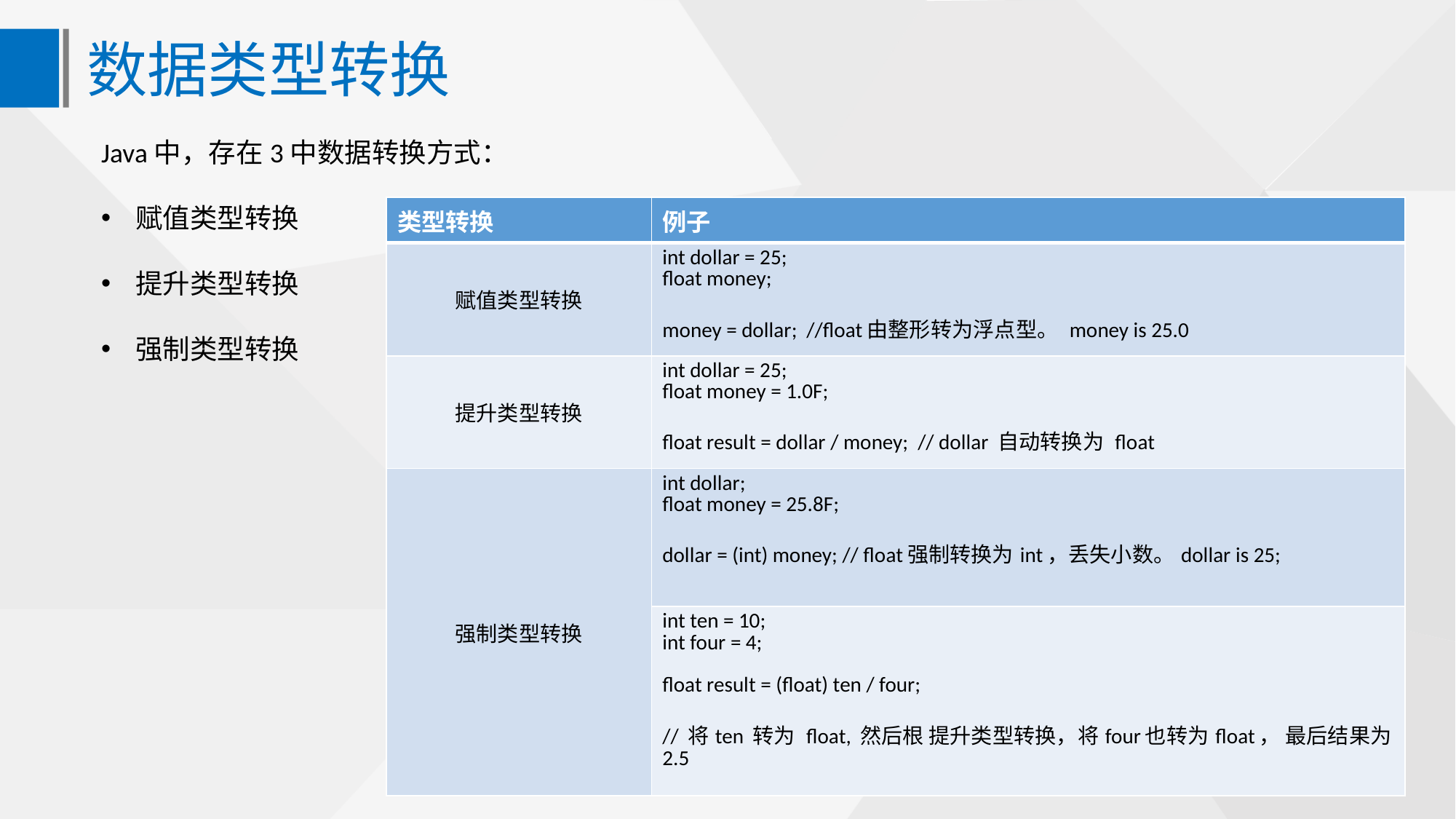

数据类型转换

Java中，存在3中数据转换方式：

赋值类型转换

提升类型转换

强制类型转换
| 类型转换 | 例子 |
| --- | --- |
| 赋值类型转换 | int dollar = 25; float money; money = dollar; //float由整形转为浮点型。 money is 25.0 |
| 提升类型转换 | int dollar = 25; float money = 1.0F; float result = dollar / money; // dollar 自动转换为 float |
| 强制类型转换 | int dollar; float money = 25.8F; dollar = (int) money; // float强制转换为int，丢失小数。dollar is 25; |
|  | int ten = 10; int four = 4; float result = (float) ten / four; // 将ten 转为 float, 然后根 提升类型转换，将four也转为float， 最后结果为2.5 |